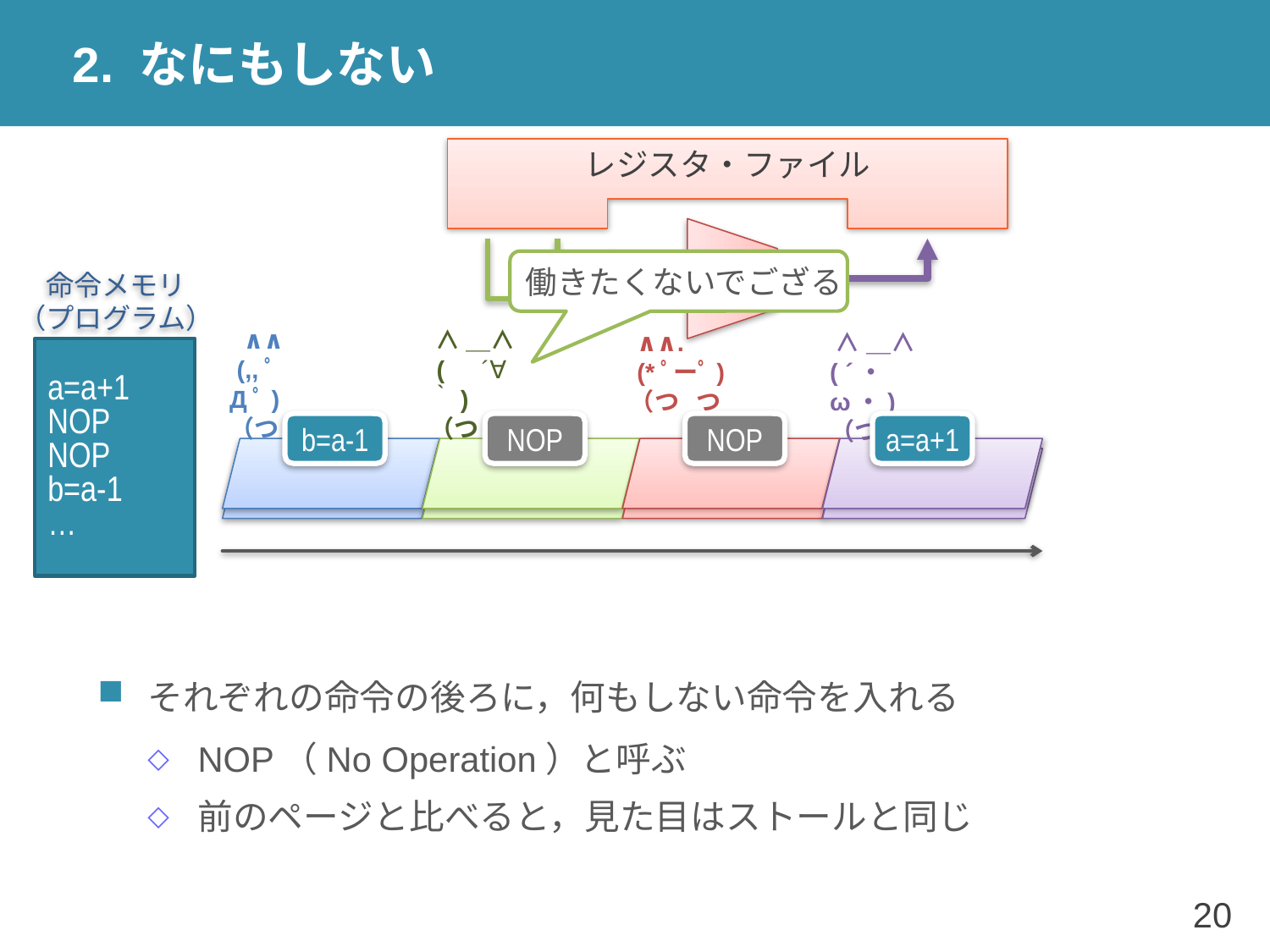

# 2. なにもしない
レジスタ・ファイル
演算器

働きたくないでござる
命令メモリ
（プログラム）
  ∧∧
 (,,ﾟДﾟ)
（つ   つ
 ∧＿∧
 (　´∀｀)
（つ    つ
 ∧∧.
 (*ﾟーﾟ)（つ   つ
 ∧＿∧
( ´・ω・)（つ    つ
a=a+1
NOP
NOP
b=a-1
…
a++
a++
b=a-1
NOP
NOP
a=a+1

それぞれの命令の後ろに，何もしない命令を入れる
NOP（No Operation）と呼ぶ
前のページと比べると，見た目はストールと同じ